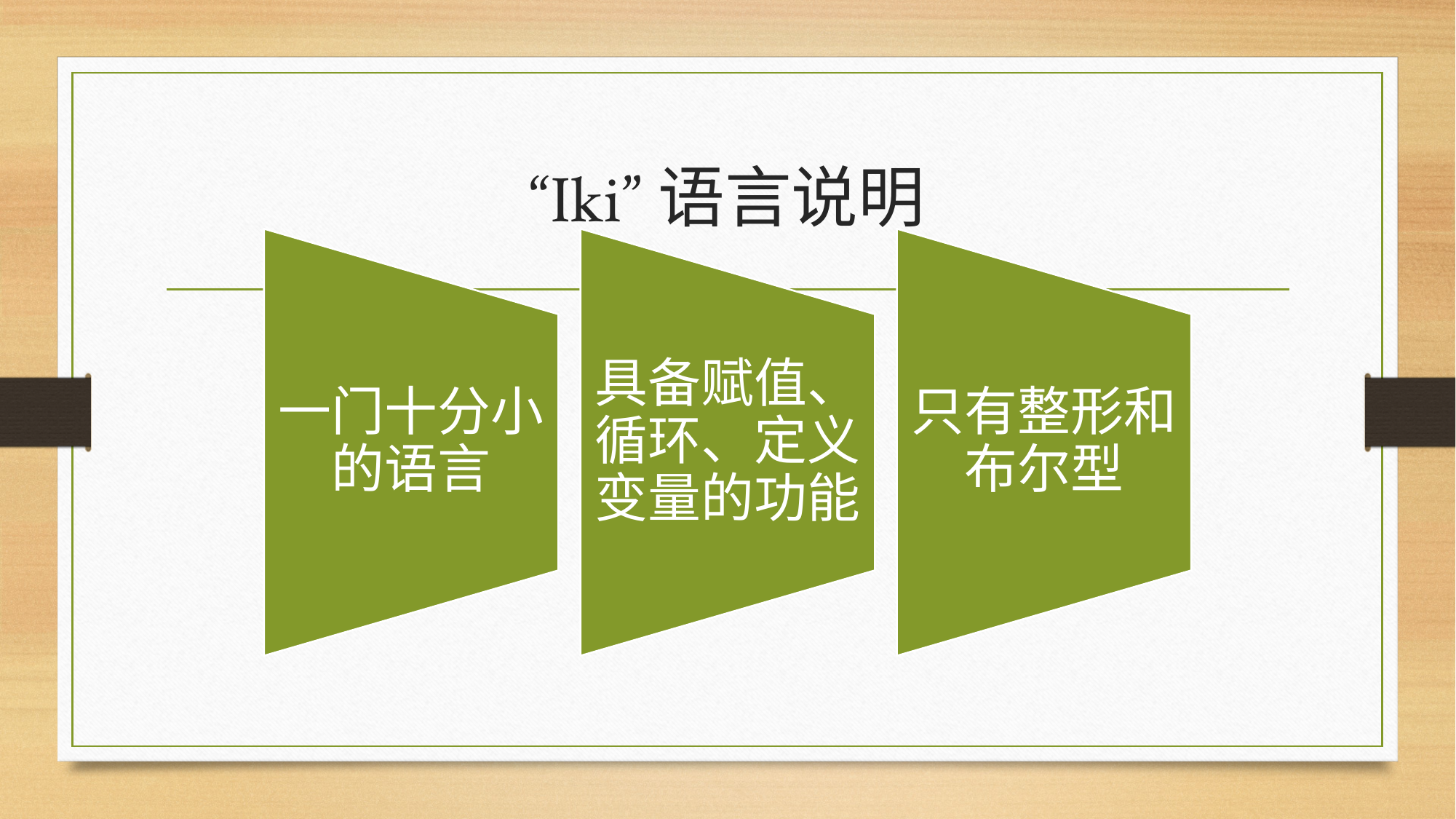

# “Iki”语言说明
一门十分小的语言
具备赋值、循环、定义变量的功能
只有整形和布尔型